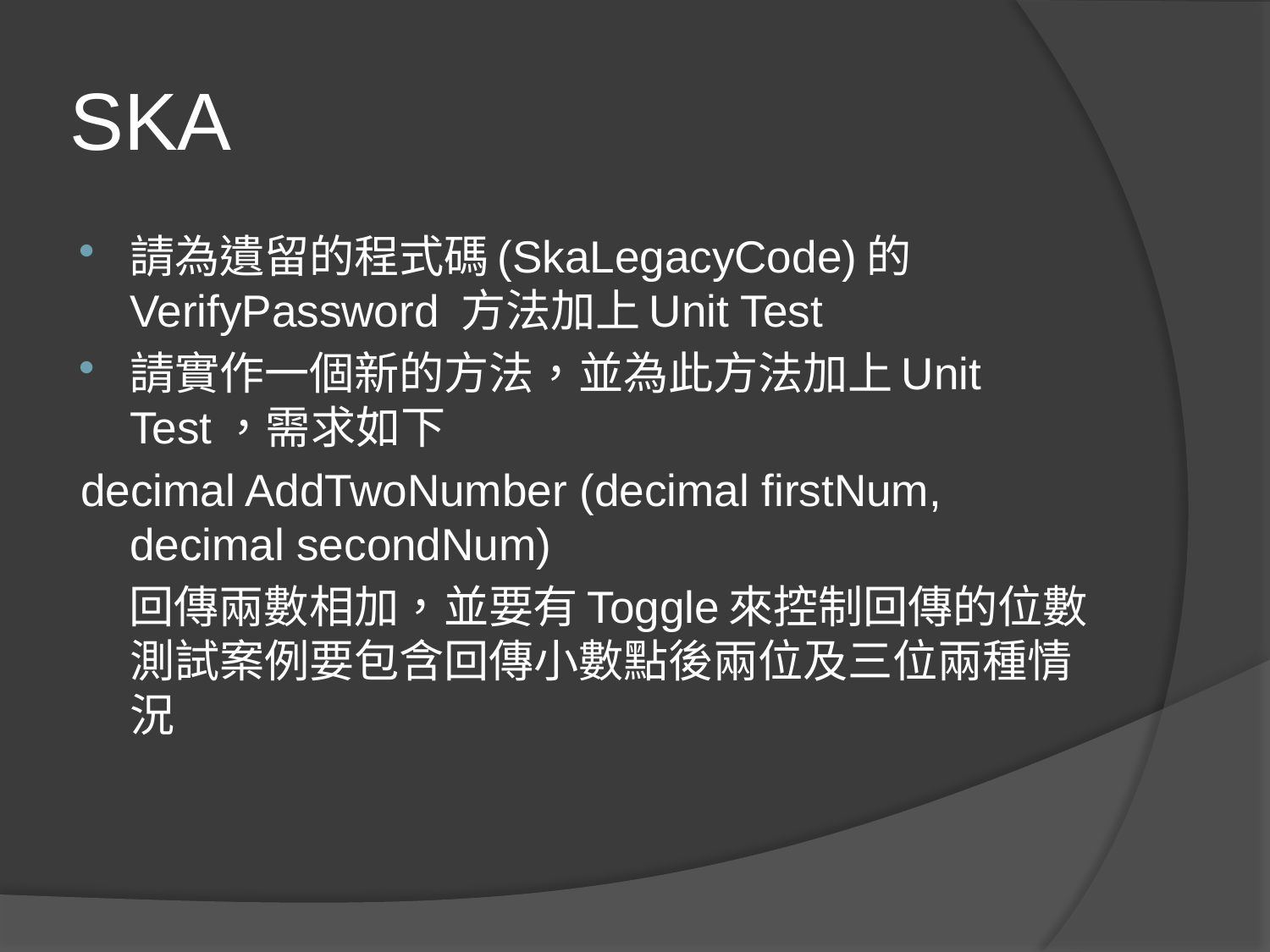

# SKA
請為遺留的程式碼(SkaLegacyCode)的VerifyPassword 方法加上Unit Test
請實作一個新的方法，並為此方法加上Unit Test，需求如下
decimal AddTwoNumber (decimal firstNum, decimal secondNum)
    回傳兩數相加，並要有Toggle來控制回傳的位數
測試案例要包含回傳小數點後兩位及三位兩種情況